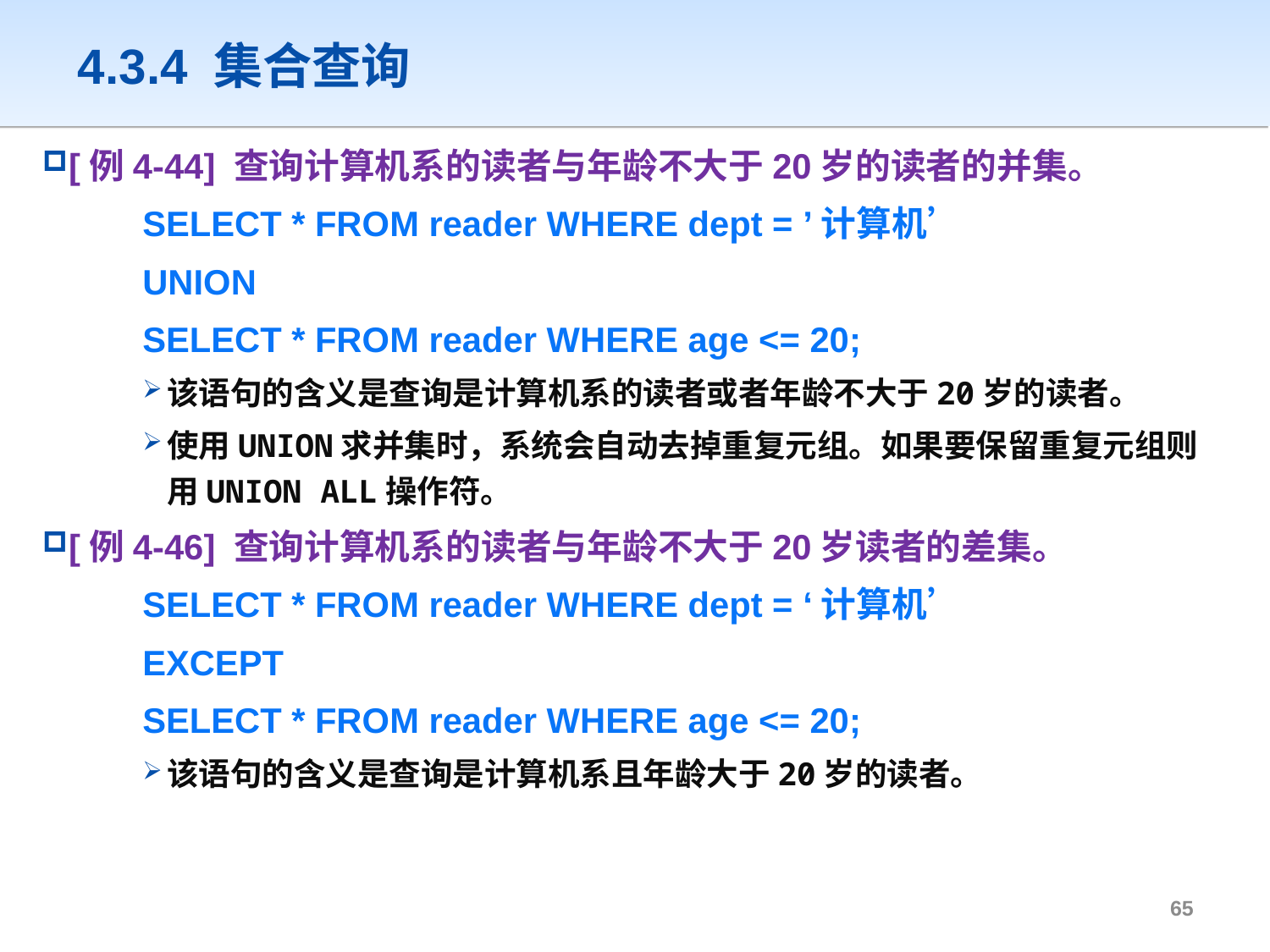

# 4.3.4 集合查询
[例4-44] 查询计算机系的读者与年龄不大于20岁的读者的并集。
SELECT * FROM reader WHERE dept = ’计算机’
UNION
SELECT * FROM reader WHERE age <= 20;
该语句的含义是查询是计算机系的读者或者年龄不大于20岁的读者。
使用UNION求并集时，系统会自动去掉重复元组。如果要保留重复元组则用UNION ALL操作符。
[例4-46] 查询计算机系的读者与年龄不大于20岁读者的差集。
SELECT * FROM reader WHERE dept = ‘计算机’
EXCEPT
SELECT * FROM reader WHERE age <= 20;
该语句的含义是查询是计算机系且年龄大于20岁的读者。

65